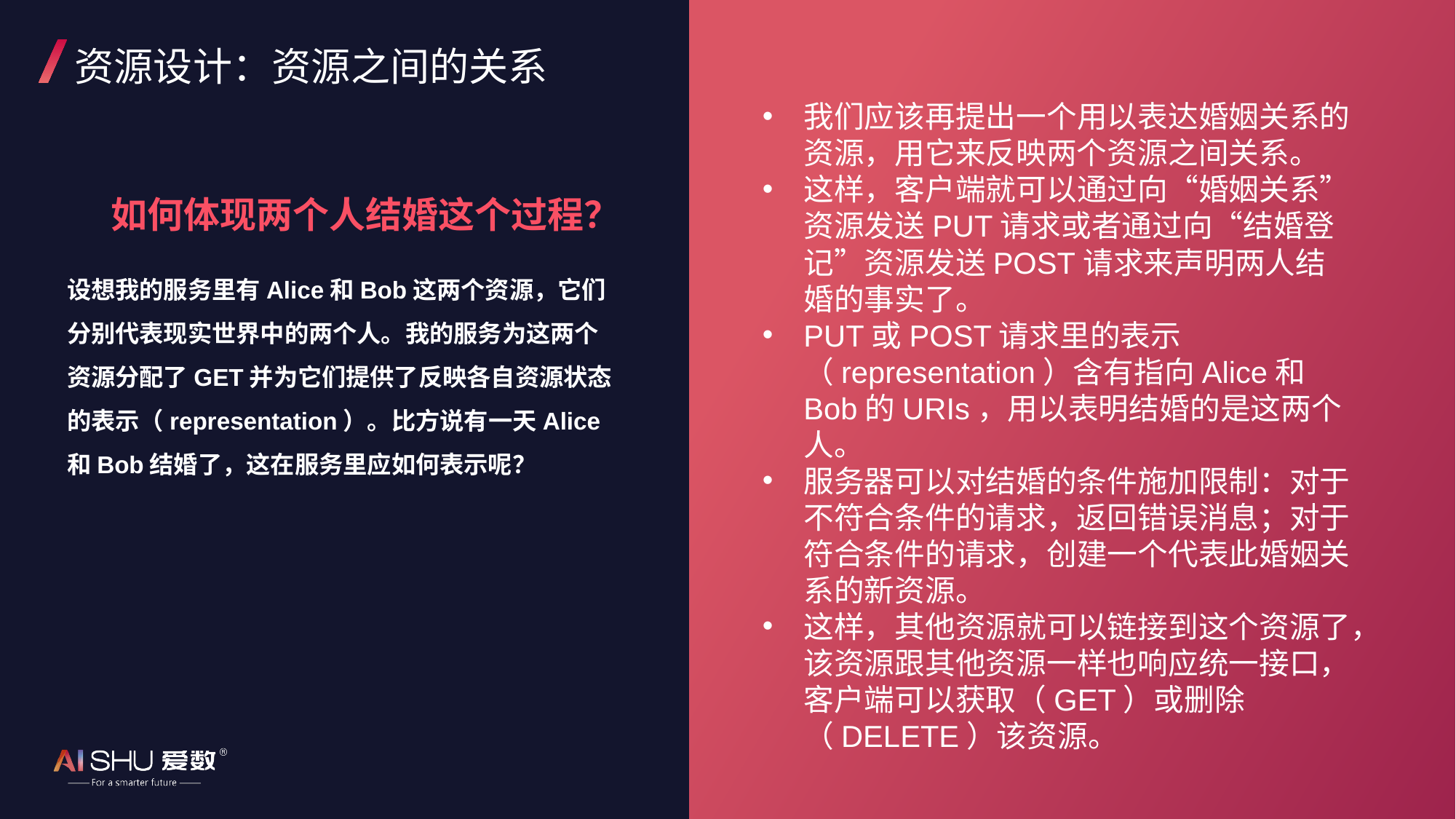

我们应该再提出一个用以表达婚姻关系的资源，用它来反映两个资源之间关系。
这样，客户端就可以通过向“婚姻关系”资源发送PUT请求或者通过向“结婚登记”资源发送POST请求来声明两人结婚的事实了。
PUT或POST请求里的表示（representation）含有指向Alice和Bob的URIs，用以表明结婚的是这两个人。
服务器可以对结婚的条件施加限制：对于不符合条件的请求，返回错误消息；对于符合条件的请求，创建一个代表此婚姻关系的新资源。
这样，其他资源就可以链接到这个资源了，该资源跟其他资源一样也响应统一接口，客户端可以获取（GET）或删除（DELETE）该资源。

# 资源设计：资源之间的关系
如何体现两个人结婚这个过程？
设想我的服务里有Alice和Bob这两个资源，它们分别代表现实世界中的两个人。我的服务为这两个资源分配了GET并为它们提供了反映各自资源状态的表示（representation）。比方说有一天Alice和Bob结婚了，这在服务里应如何表示呢？